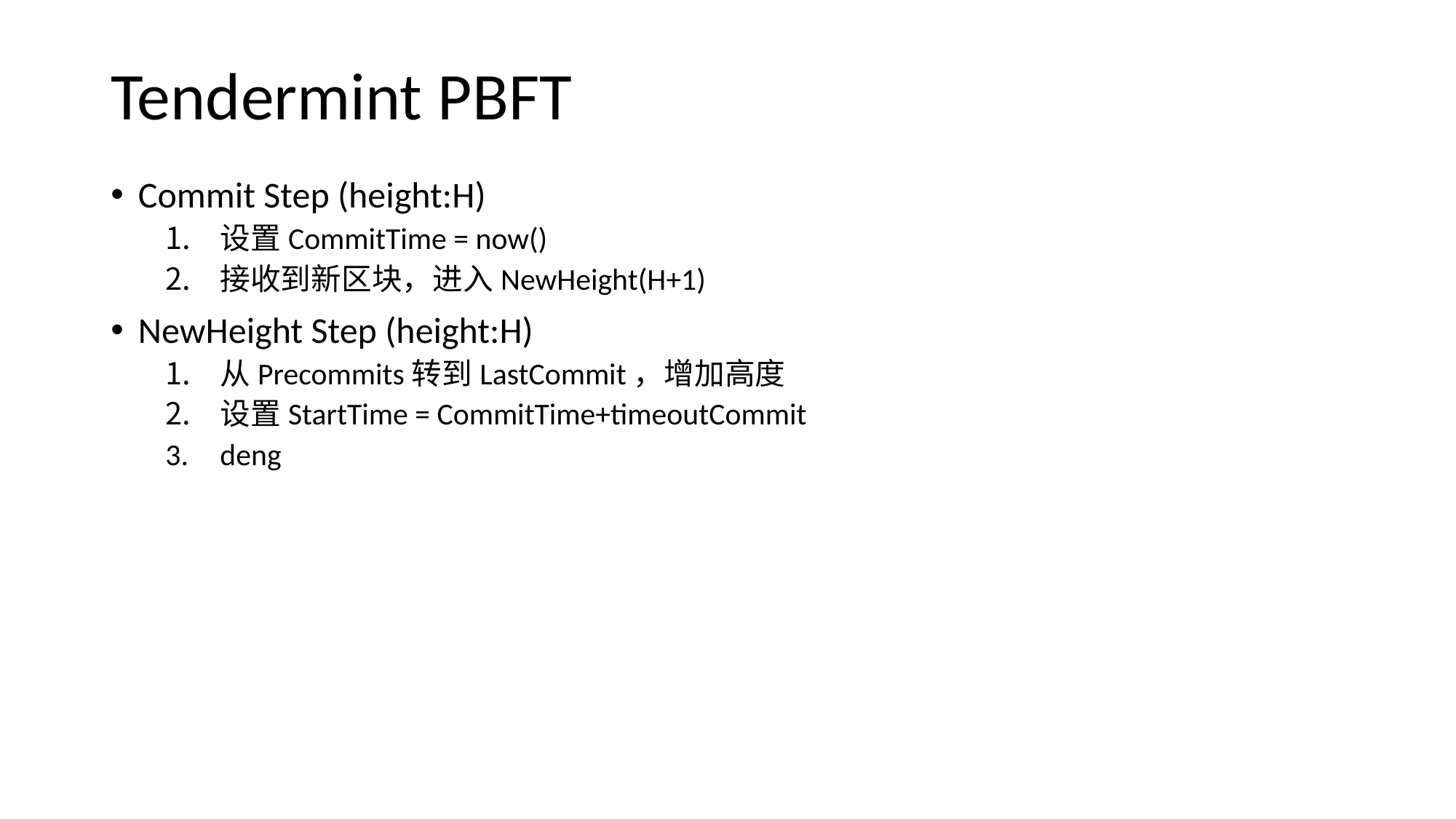

# Tendermint PBFT
Commit Step (height:H)
设置CommitTime = now()
接收到新区块，进入NewHeight(H+1)
NewHeight Step (height:H)
从Precommits转到LastCommit，增加高度
设置StartTime = CommitTime+timeoutCommit
deng